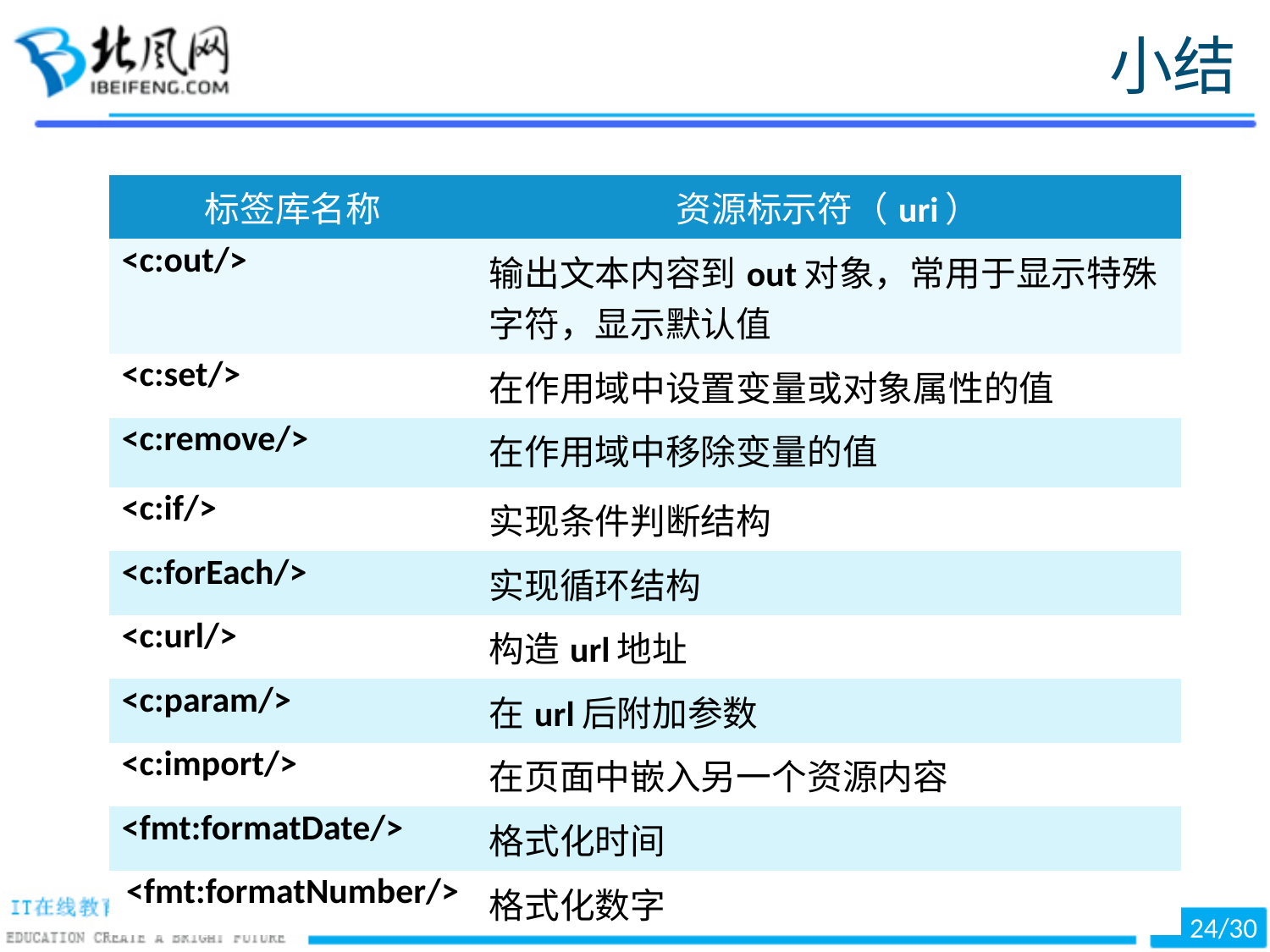

小结
| 标签库名称 | 资源标示符（uri） |
| --- | --- |
| <c:out/> | 输出文本内容到out对象，常用于显示特殊 字符，显示默认值 |
| <c:set/> | 在作用域中设置变量或对象属性的值 |
| <c:remove/> | 在作用域中移除变量的值 |
| <c:if/> | 实现条件判断结构 |
| <c:forEach/> | 实现循环结构 |
| <c:url/> | 构造url地址 |
| <c:param/> | 在url后附加参数 |
| <c:import/> | 在页面中嵌入另一个资源内容 |
| <fmt:formatDate/> | 格式化时间 |
| <fmt:formatNumber/> | 格式化数字 |
24/30